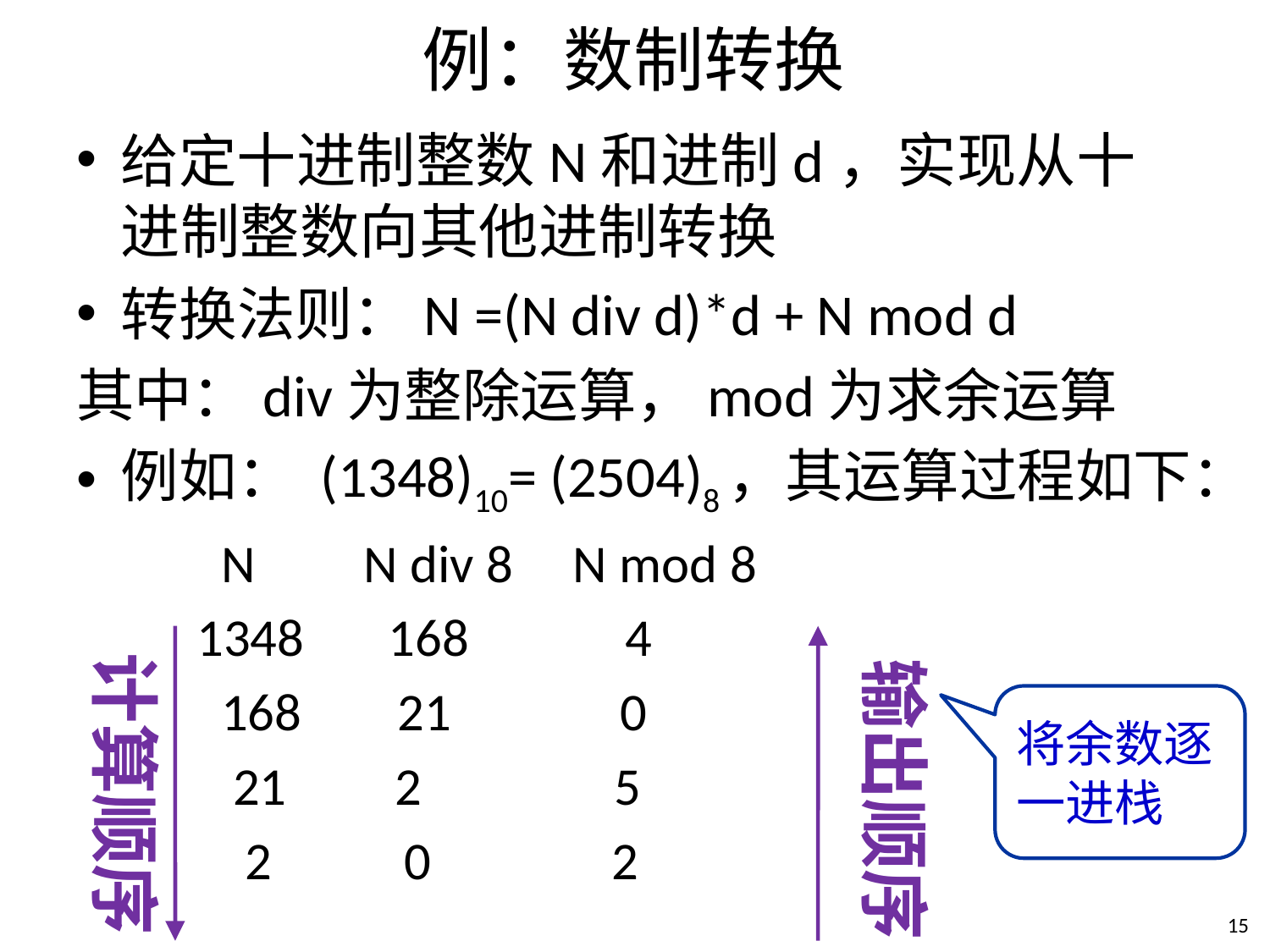

# 例：数制转换
给定十进制整数N和进制d，实现从十进制整数向其他进制转换
转换法则：N =(N div d)*d + N mod d
其中：div为整除运算，mod为求余运算
例如： (1348)10= (2504)8，其运算过程如下：
            N         N div 8     N mod 8
          1348       168             4
            168        21              0
             21         2                5
              2           0               2

计算顺序
输出顺序
将余数逐一进栈
15